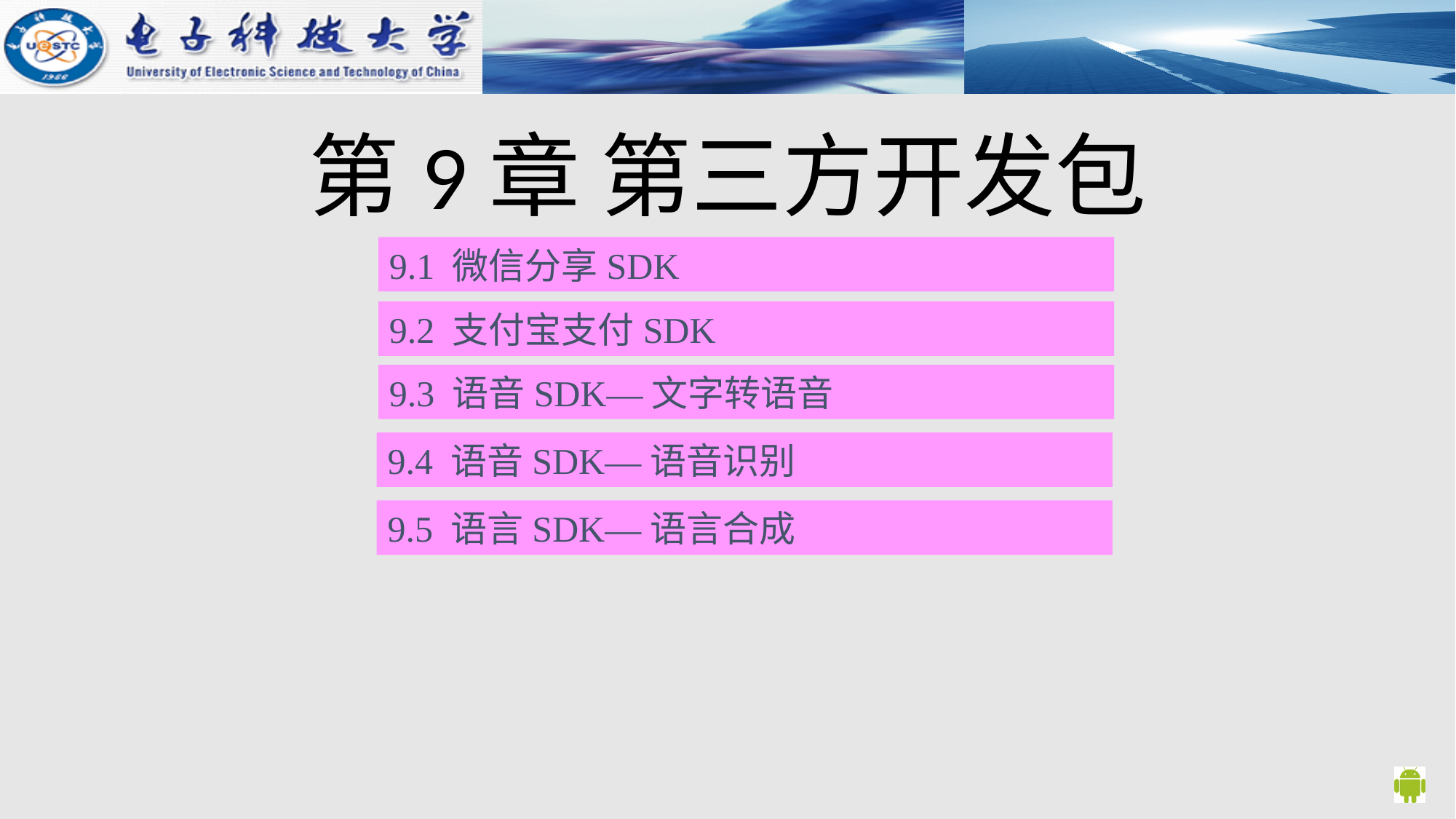

# 第9章 第三方开发包
9.1 微信分享SDK
9.2 支付宝支付SDK
9.3 语音SDK—文字转语音
9.4 语音SDK—语音识别
9.5 语言SDK—语言合成